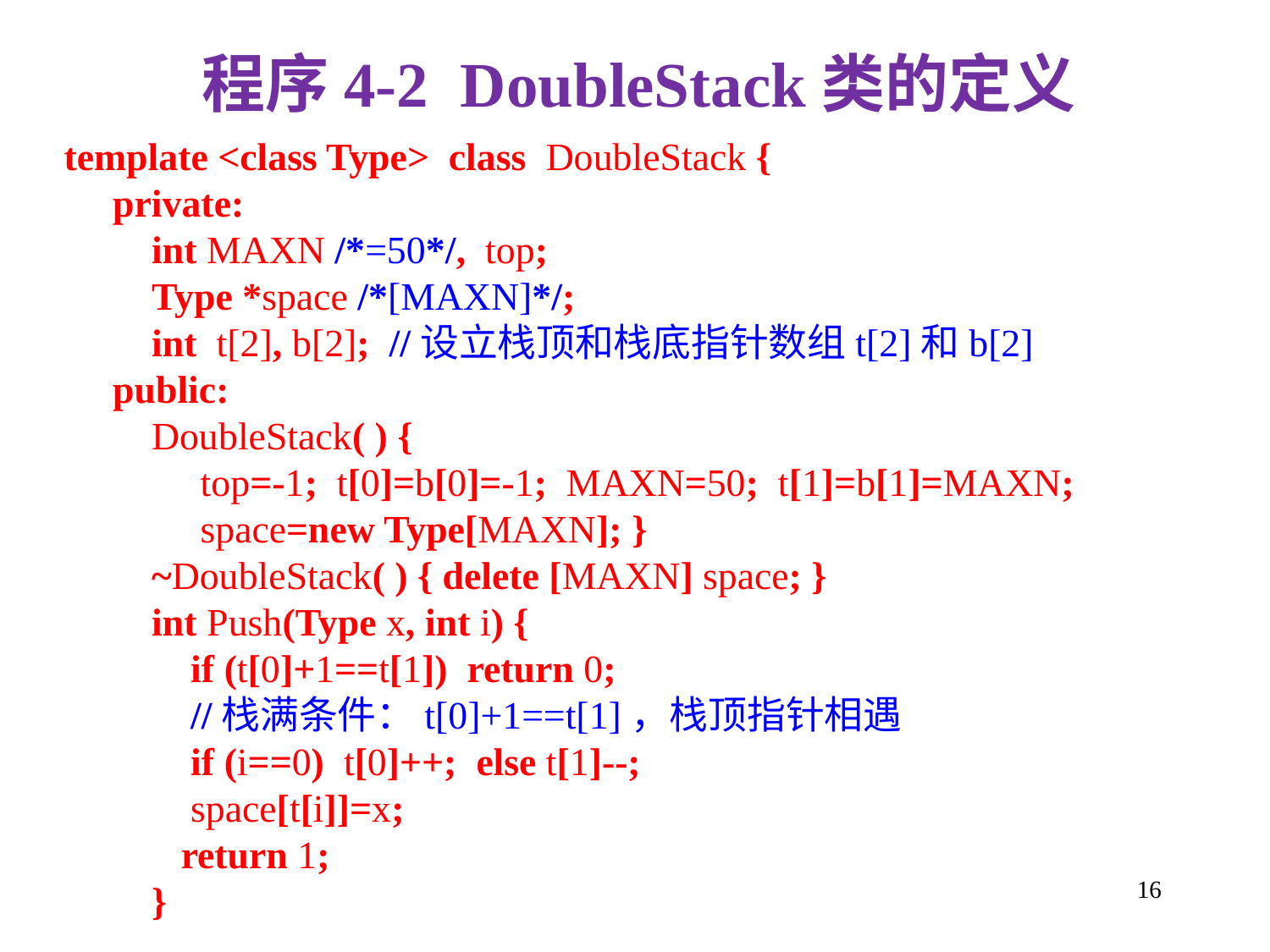

程序4-2  DoubleStack类的定义
template <class Type>  class  DoubleStack {
     private:
         int MAXN /*=50*/,  top;
         Type *space /*[MAXN]*/;
         int  t[2], b[2];  //设立栈顶和栈底指针数组t[2]和b[2]
     public:
         DoubleStack( ) {
              top=-1;  t[0]=b[0]=-1;  MAXN=50;  t[1]=b[1]=MAXN;
              space=new Type[MAXN]; }
         ~DoubleStack( ) { delete [MAXN] space; }
         int Push(Type x, int i) {
             if (t[0]+1==t[1])  return 0;
             //栈满条件：t[0]+1==t[1]，栈顶指针相遇
             if (i==0)  t[0]++;  else t[1]--;
             space[t[i]]=x;
            return 1;
         }
16